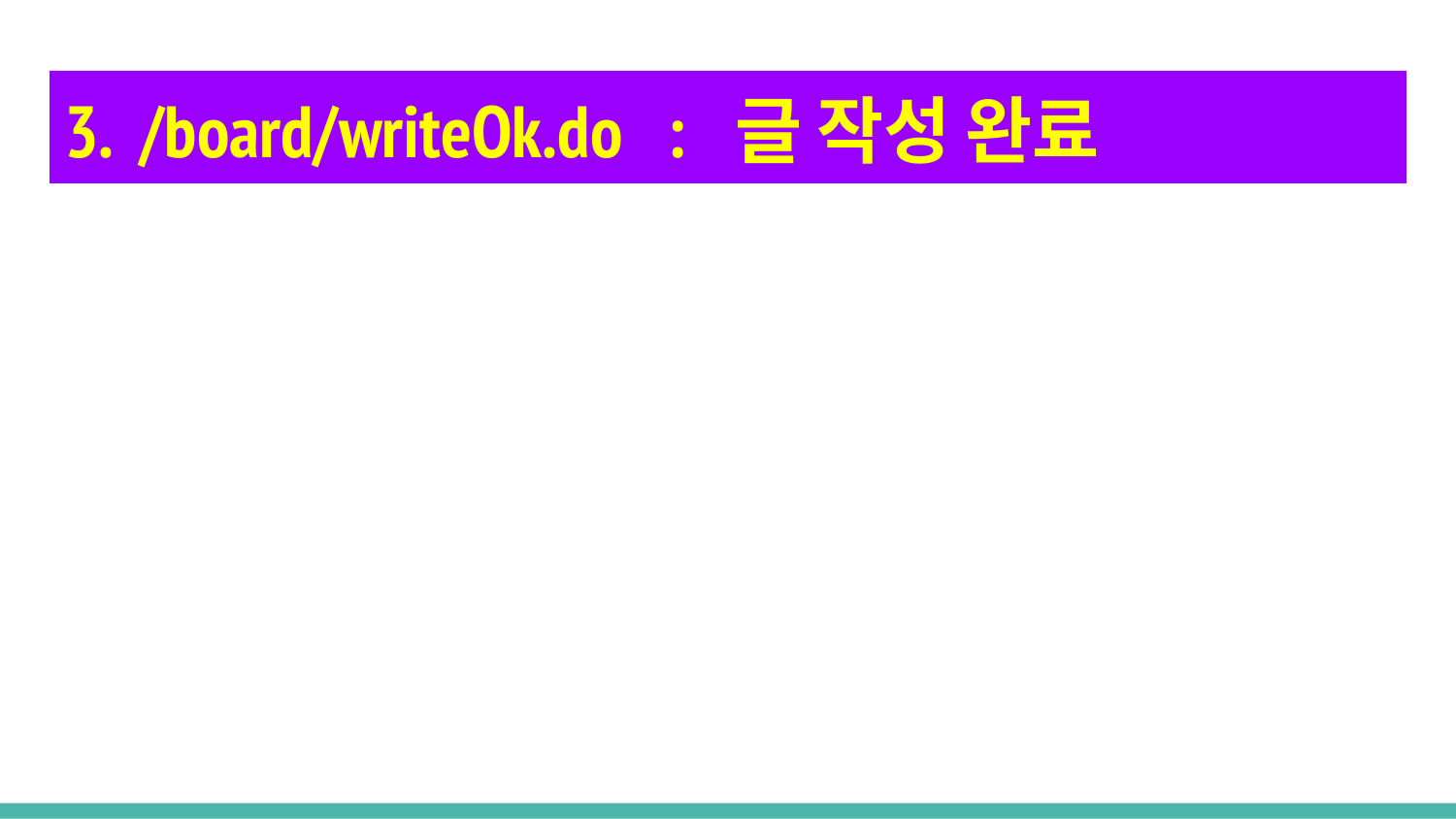

# 3.  /board/writeOk.do   :  글 작성 완료